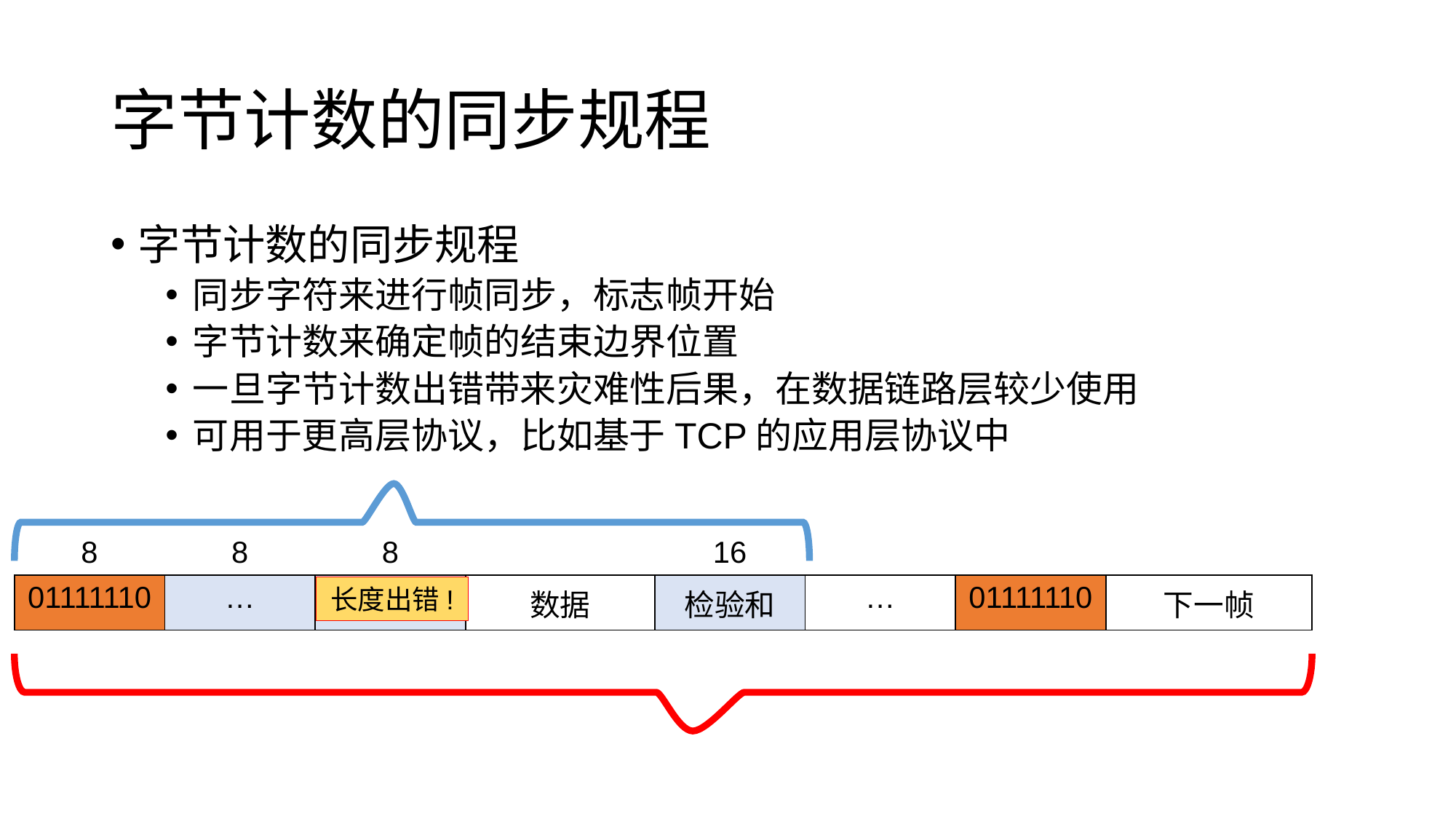

# 字节计数的同步规程

字节计数的同步规程
同步字符来进行帧同步，标志帧开始
字节计数来确定帧的结束边界位置
一旦字节计数出错带来灾难性后果，在数据链路层较少使用
可用于更高层协议，比如基于TCP的应用层协议中

| 8 | 8 | 8 |  | 16 |  |  |  |
| --- | --- | --- | --- | --- | --- | --- | --- |
| 01111110 | … | 长度 | 数据 | 检验和 | … | 01111110 | 下一帧 |
长度出错!